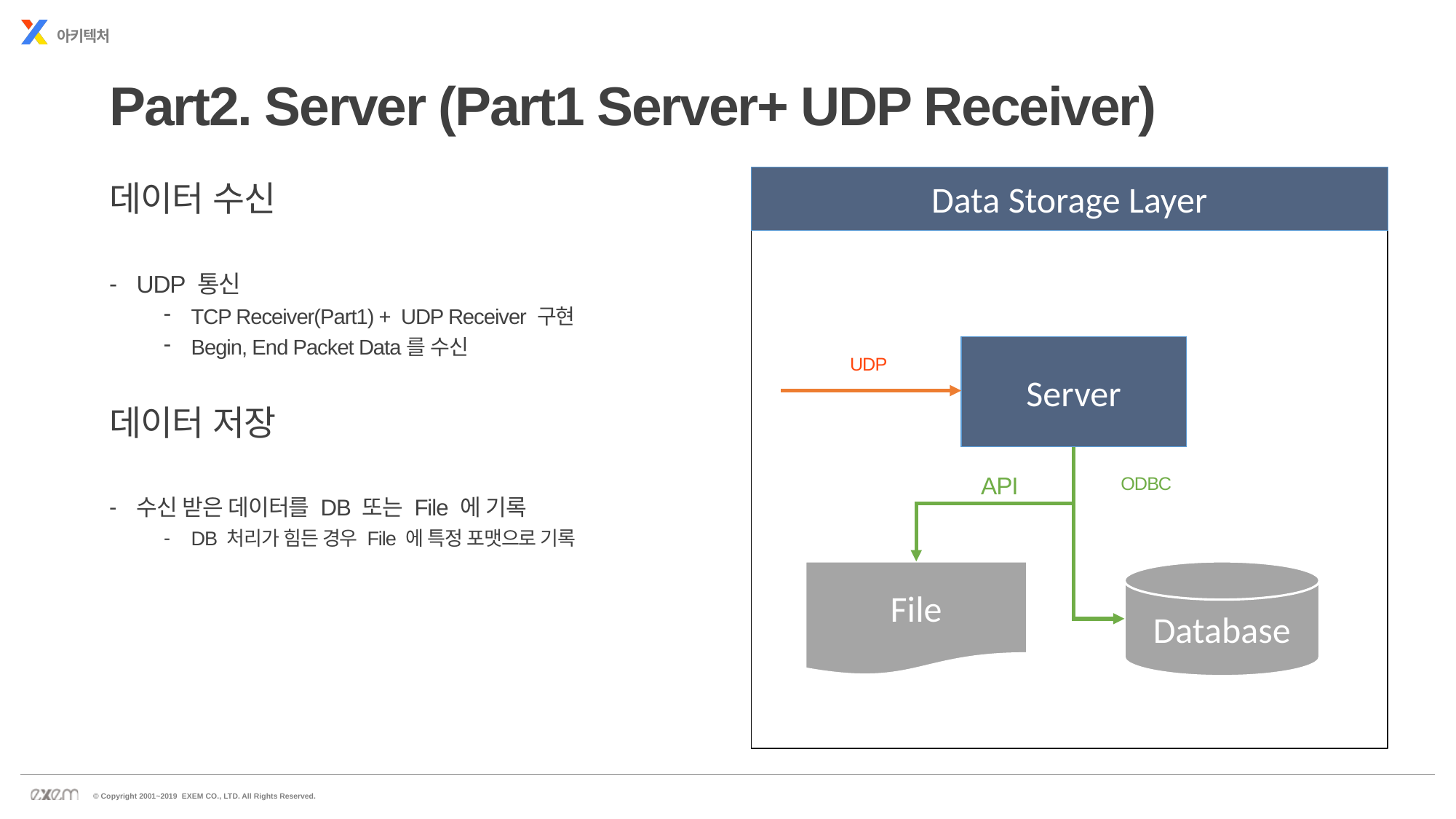

아키텍처
Part2. Server (Part1 Server+ UDP Receiver)
Data Storage Layer

데이터 수신

UDP 통신
TCP Receiver(Part1) +  UDP Receiver 구현
Begin, End Packet Data를 수신

데이터 저장

수신 받은 데이터를 DB 또는 File 에 기록
DB 처리가 힘든 경우 File 에 특정 포맷으로 기록

Server
UDP
API
ODBC
File
Database